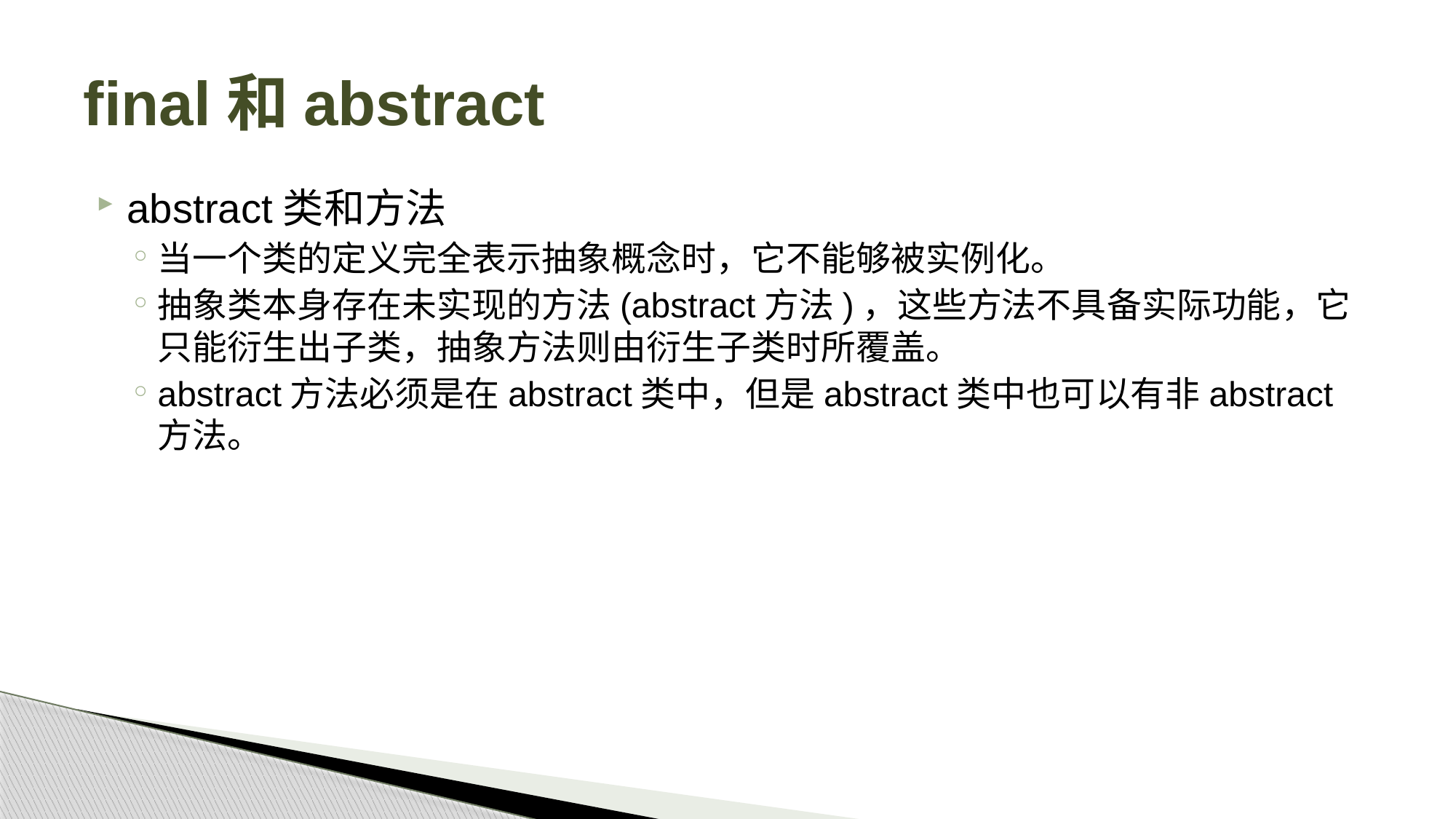

# final和abstract
abstract类和方法
当一个类的定义完全表示抽象概念时，它不能够被实例化。
抽象类本身存在未实现的方法(abstract方法)，这些方法不具备实际功能，它只能衍生出子类，抽象方法则由衍生子类时所覆盖。
abstract方法必须是在abstract类中，但是abstract类中也可以有非abstract方法。